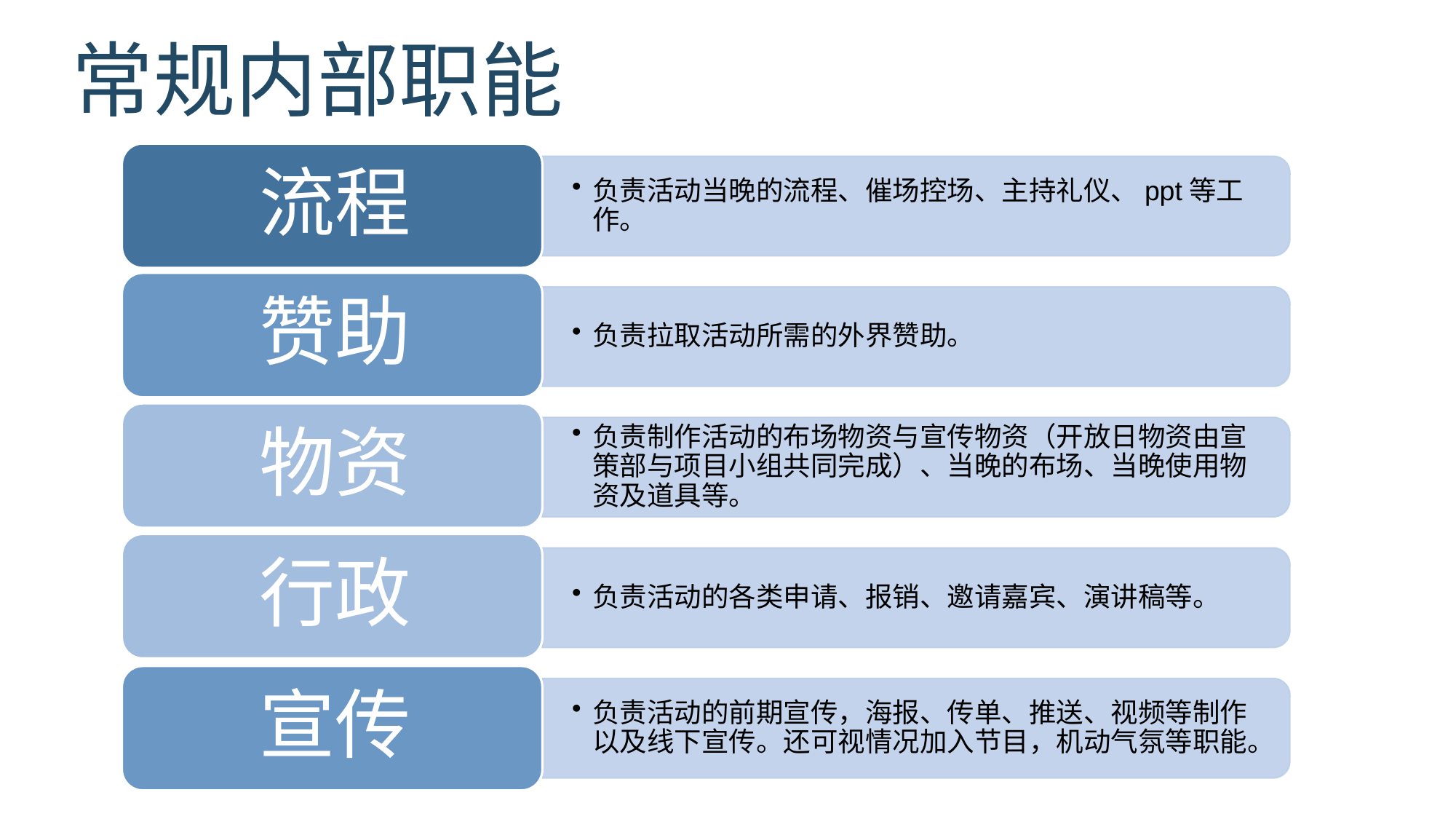

常规内部职能
负责活动当晚的流程、催场控场、主持礼仪、ppt等工作。
流程
负责拉取活动所需的外界赞助。
赞助
负责制作活动的布场物资与宣传物资（开放日物资由宣策部与项目小组共同完成）、当晚的布场、当晚使用物资及道具等。
物资
负责活动的各类申请、报销、邀请嘉宾、演讲稿等。
行政
负责活动的前期宣传，海报、传单、推送、视频等制作以及线下宣传。还可视情况加入节目，机动气氛等职能。
宣传